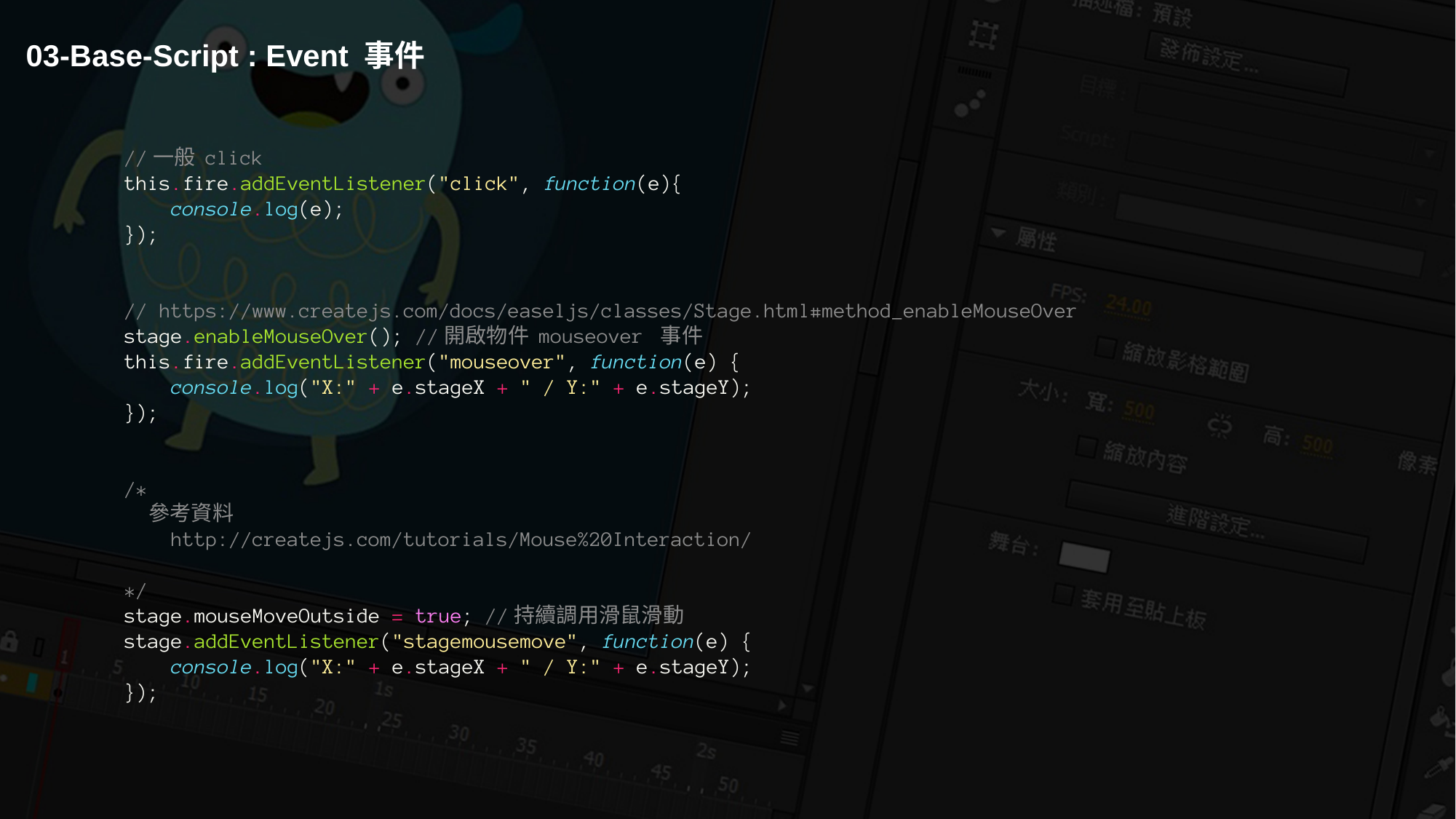

03-Base-Script : Event 事件
//一般 click
this.fire.addEventListener("click", function(e){
    console.log(e);
});
// https://www.createjs.com/docs/easeljs/classes/Stage.html#method_enableMouseOver
stage.enableMouseOver(); //開啟物件 mouseover 事件
this.fire.addEventListener("mouseover", function(e) {
    console.log("X:" + e.stageX + " / Y:" + e.stageY);
});
/*
    參考資料
    http://createjs.com/tutorials/Mouse%20Interaction/
*/
stage.mouseMoveOutside = true; //持續調用滑鼠滑動
stage.addEventListener("stagemousemove", function(e) {
    console.log("X:" + e.stageX + " / Y:" + e.stageY);
});